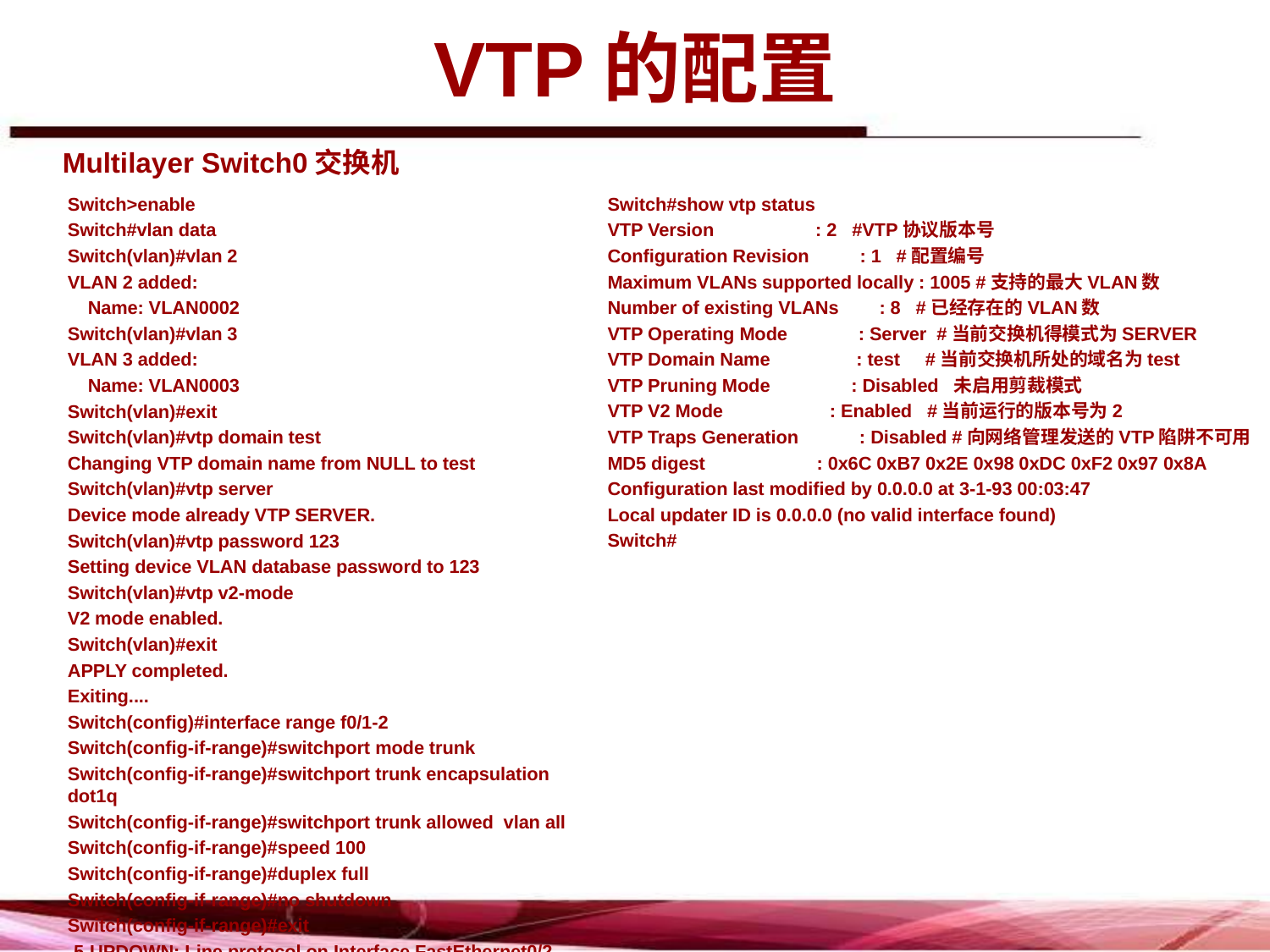

# VTP的配置
Multilayer Switch0交换机
Switch>enable
Switch#vlan data
Switch(vlan)#vlan 2
VLAN 2 added:
    Name: VLAN0002
Switch(vlan)#vlan 3
VLAN 3 added:
    Name: VLAN0003
Switch(vlan)#exit
Switch(vlan)#vtp domain test
Changing VTP domain name from NULL to test
Switch(vlan)#vtp server
Device mode already VTP SERVER.
Switch(vlan)#vtp password 123
Setting device VLAN database password to 123
Switch(vlan)#vtp v2-mode
V2 mode enabled.
Switch(vlan)#exit
APPLY completed.
Exiting....
Switch(config)#interface range f0/1-2
Switch(config-if-range)#switchport mode trunk
Switch(config-if-range)#switchport trunk encapsulation dot1q
Switch(config-if-range)#switchport trunk allowed  vlan all
Switch(config-if-range)#speed 100
Switch(config-if-range)#duplex full
Switch(config-if-range)#no shutdown
Switch(config-if-range)#exit
-5-UPDOWN: Line protocol on Interface FastEthernet0/2, changed state to up

Switch#show vtp status
VTP Version                    : 2   #VTP协议版本号
Configuration Revision          : 1   #配置编号
Maximum VLANs supported locally : 1005 #支持的最大VLAN数
Number of existing VLANs        : 8   #已经存在的VLAN数
VTP Operating Mode              : Server  #当前交换机得模式为SERVER
VTP Domain Name                 : test     #当前交换机所处的域名为test
VTP Pruning Mode                : Disabled  未启用剪裁模式
VTP V2 Mode                     : Enabled   #当前运行的版本号为2
VTP Traps Generation            : Disabled #向网络管理发送的VTP陷阱不可用
MD5 digest                      : 0x6C 0xB7 0x2E 0x98 0xDC 0xF2 0x97 0x8A
Configuration last modified by 0.0.0.0 at 3-1-93 00:03:47
Local updater ID is 0.0.0.0 (no valid interface found)
Switch#